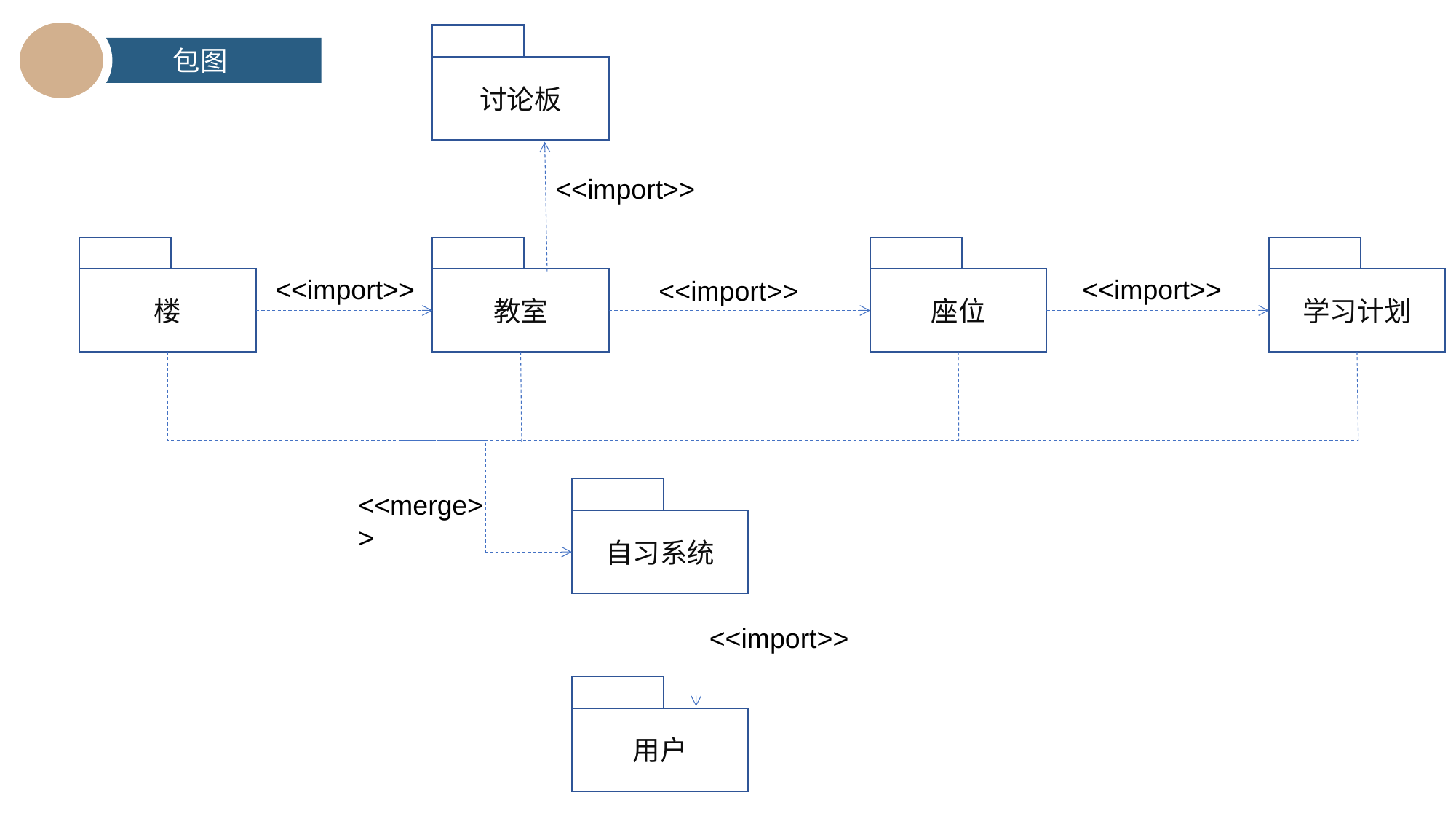

讨论板
包图
包图

<<import>>

楼

教室

座位

学习计划
<<import>>
<<import>>
<<import>>

自习系统
<<merge>>
工作概述三
直接在此输入文本内容，更改方法：直接全选文本，输入新的文本就可以替换更改，文本格式不会改变。

<<import>>

用户